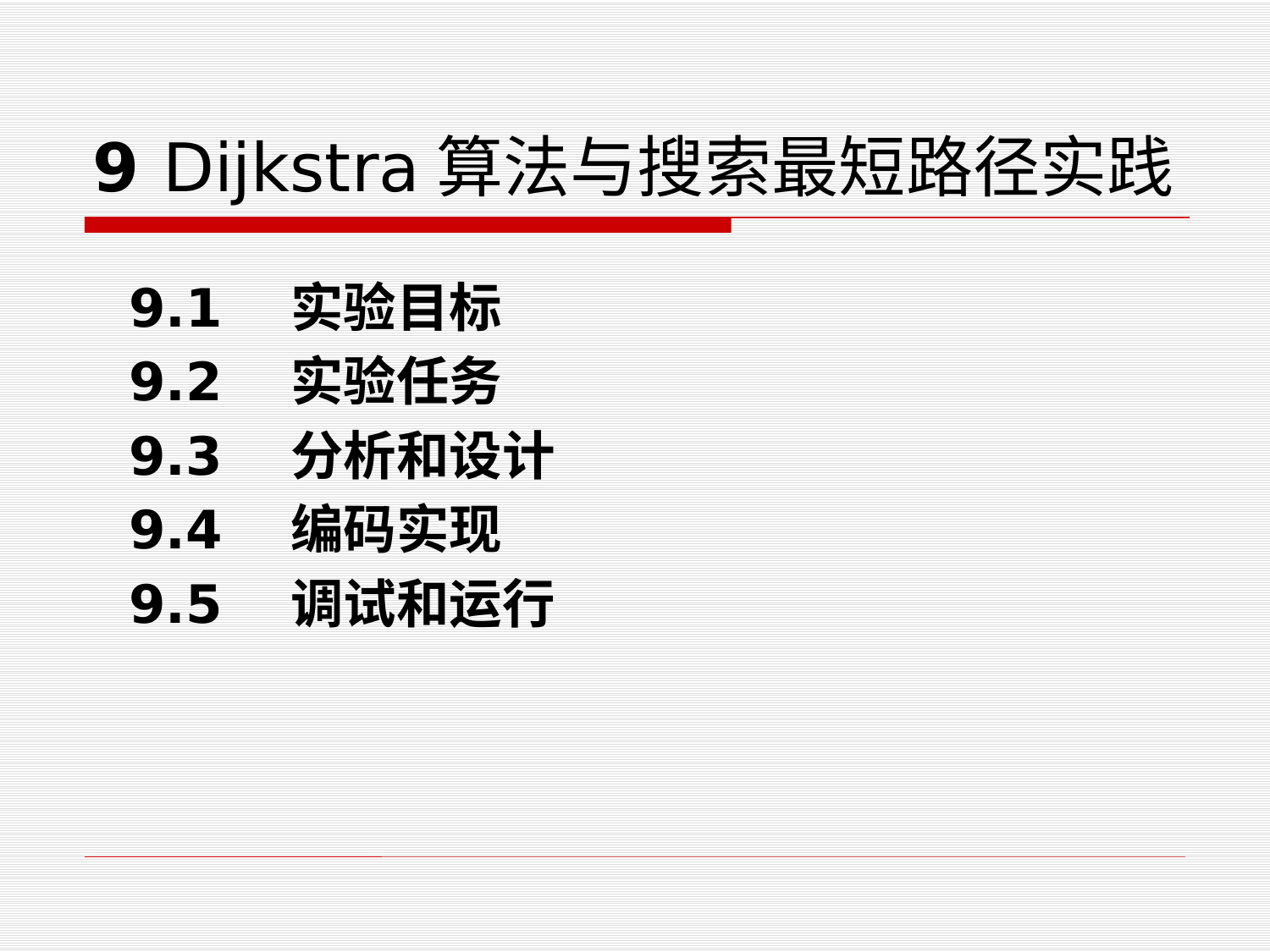

# 9 Dijkstra算法与搜索最短路径实践
  9.1   实验目标
  9.2   实验任务
  9.3   分析和设计
  9.4   编码实现
  9.5   调试和运行